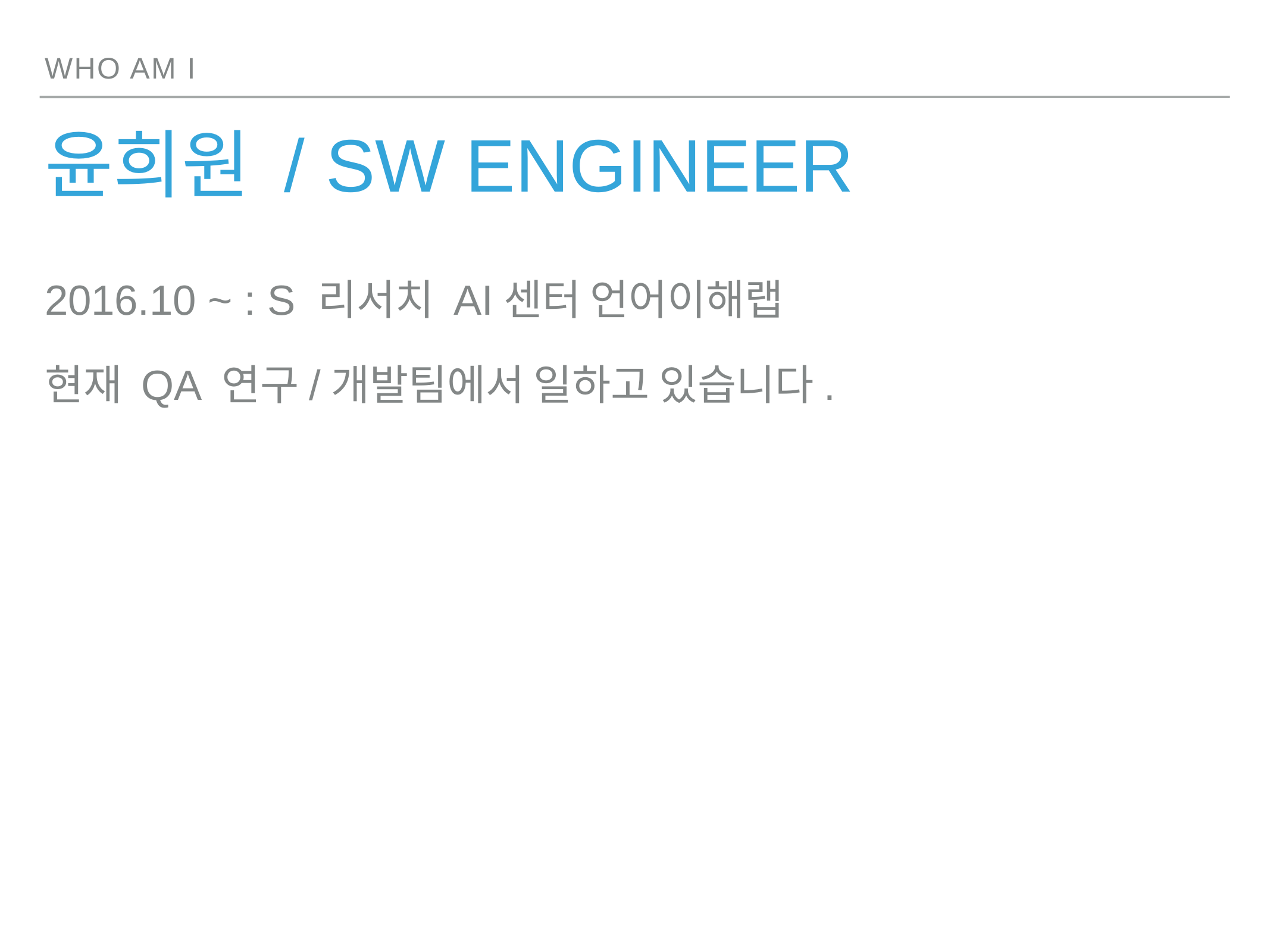

who am i
# 윤희원 / SW ENGINEER
2016.10 ~ : S 리서치 AI센터 언어이해랩
현재 QA 연구/개발팀에서 일하고 있습니다.